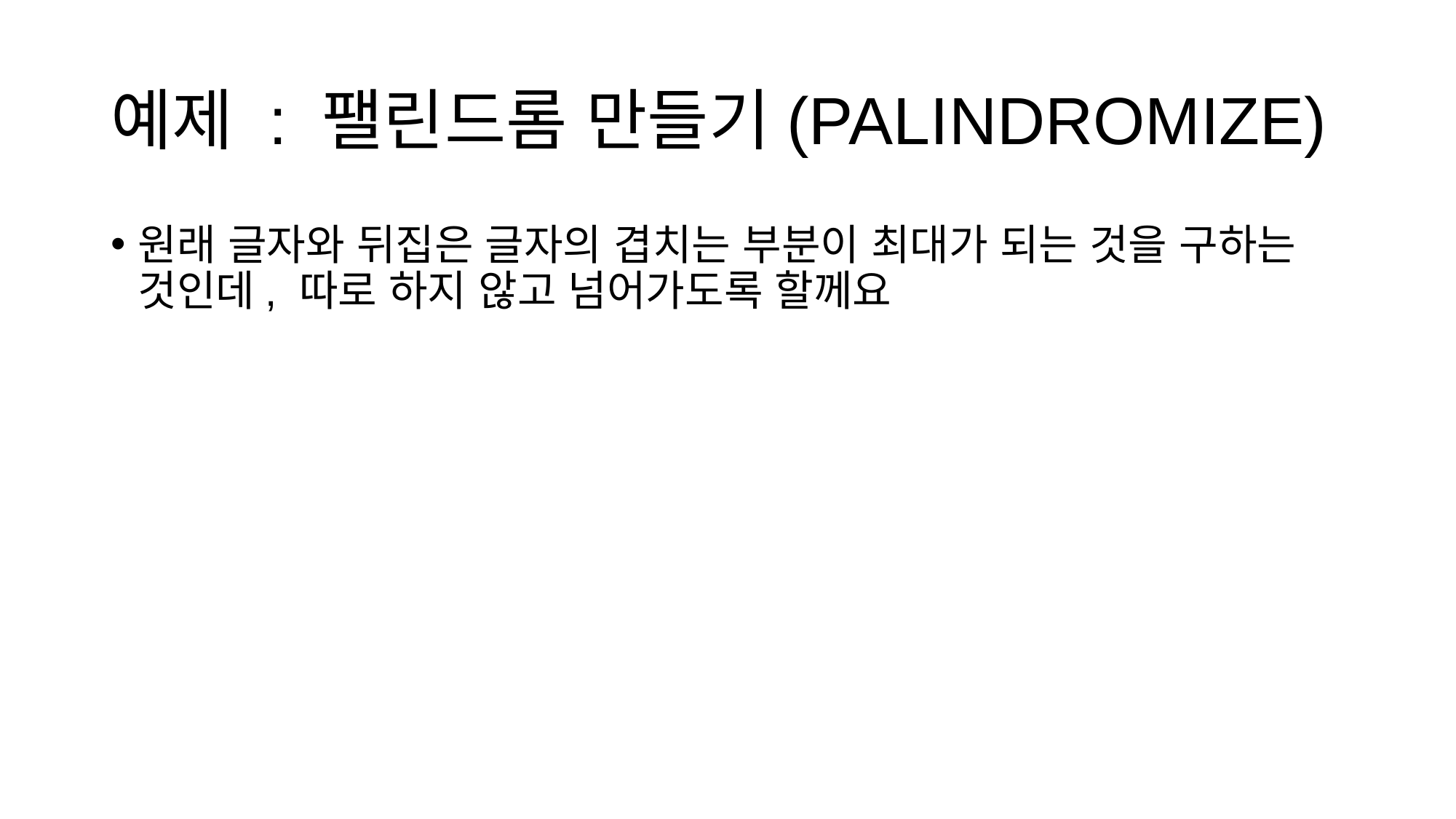

# 예제 : 팰린드롬 만들기(PALINDROMIZE)
원래 글자와 뒤집은 글자의 겹치는 부분이 최대가 되는 것을 구하는 것인데, 따로 하지 않고 넘어가도록 할께요